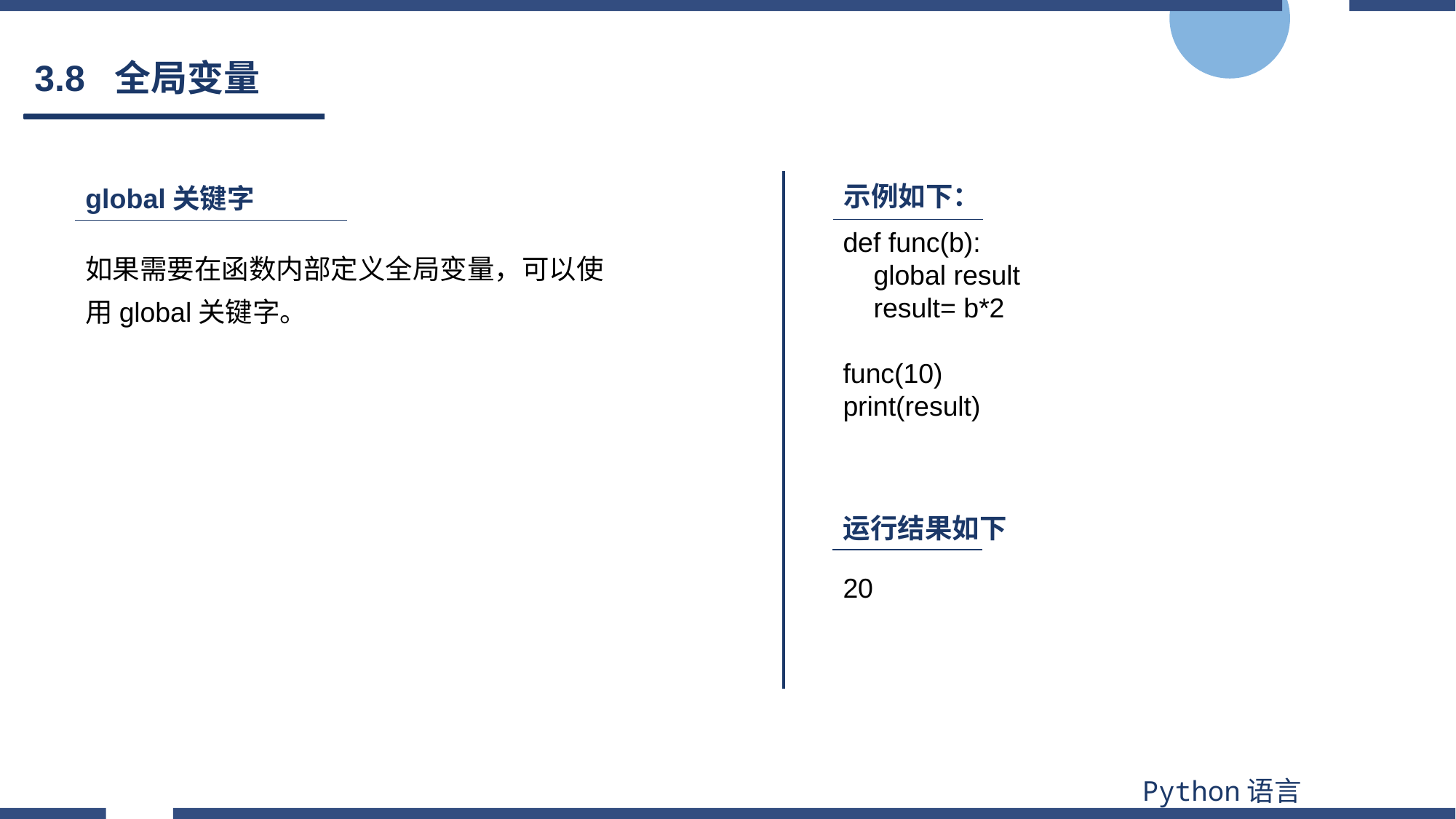

# 3.8  全局变量
示例如下：
global关键字
def func(b):
    global result
    result= b*2

func(10)
print(result)
如果需要在函数内部定义全局变量，可以使用global关键字。
运行结果如下
20